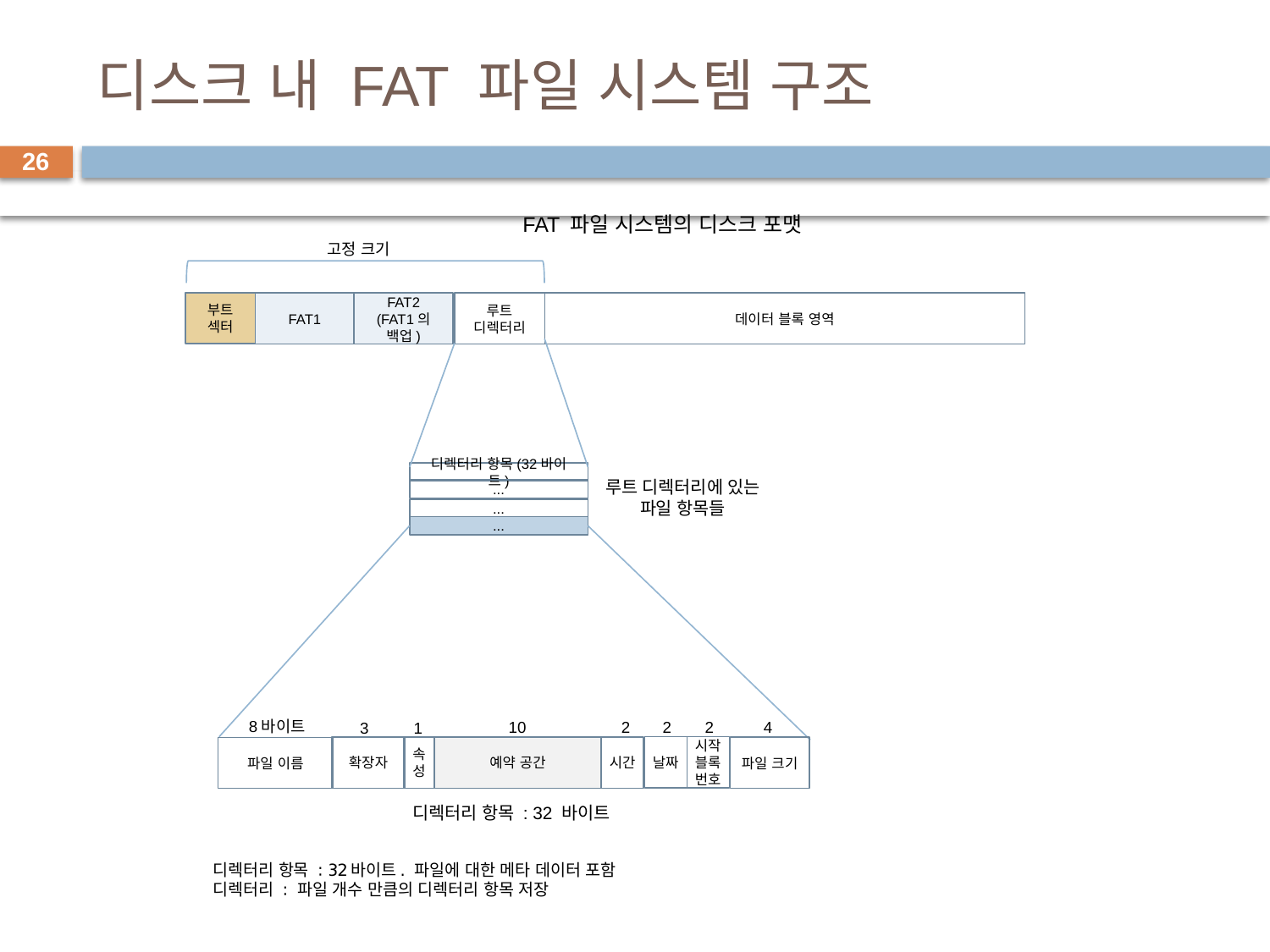

# 디스크 내 FAT 파일 시스템 구조

26
FAT 파일 시스템의 디스크 포맷
고정 크기
부트
섹터
FAT1
FAT2
(FAT1의
백업)
루트
디렉터리
데이터 블록 영역
디렉터리 항목(32바이트)
루트 디렉터리에 있는 파일 항목들
...
...
...
10
2
2
2
4
8바이트
3
1
날짜
시작
블록
번호
확장자
속성
예약 공간
시간
파일 크기
파일 이름
디렉터리 항목 : 32 바이트
디렉터리 항목 : 32바이트. 파일에 대한 메타 데이터 포함
디렉터리 : 파일 개수 만큼의 디렉터리 항목 저장